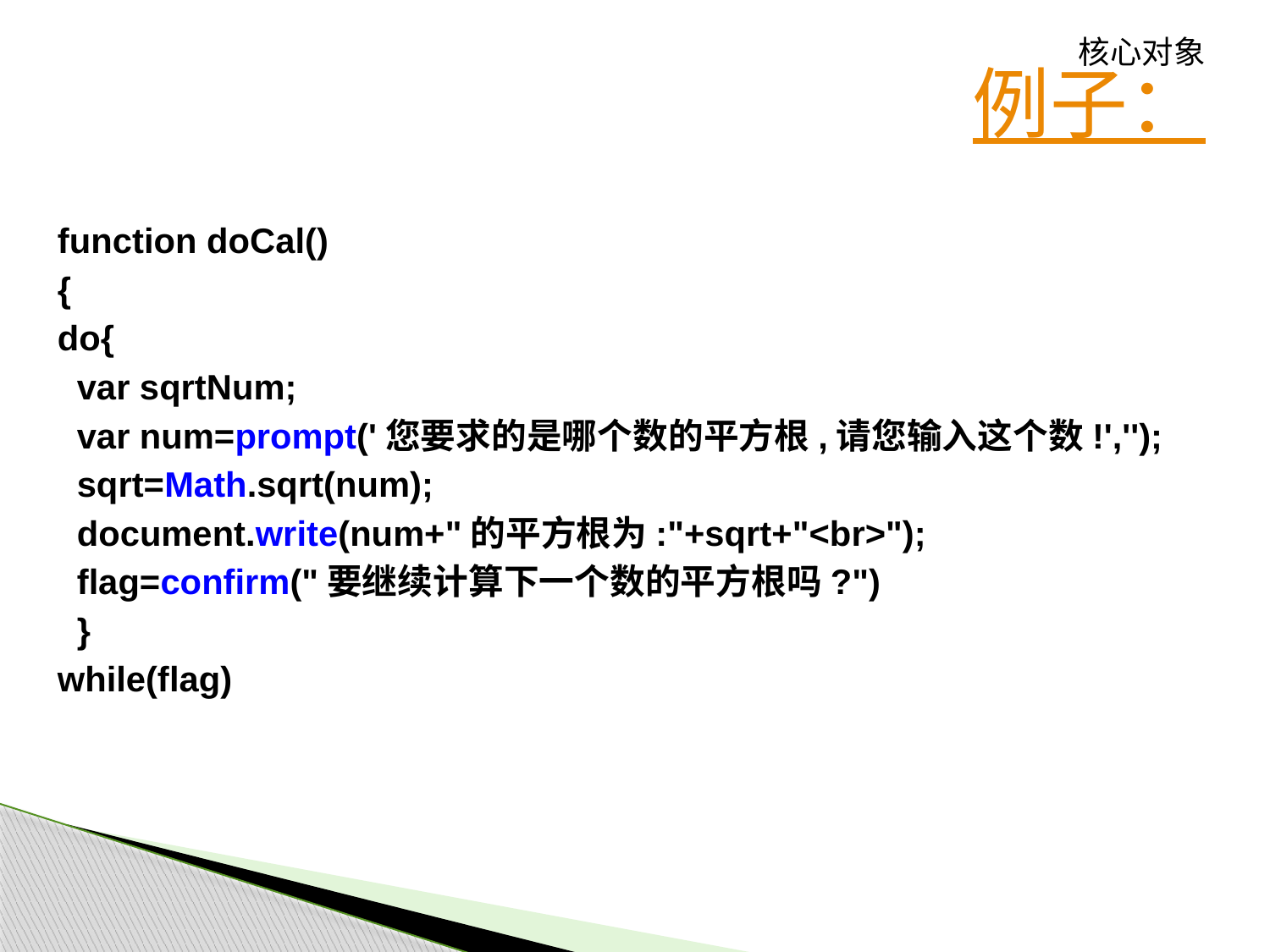

核心对象
例子：
function doCal()
{
do{
  var sqrtNum;
  var num=prompt('您要求的是哪个数的平方根,请您输入这个数!','');
  sqrt=Math.sqrt(num);
  document.write(num+"的平方根为:"+sqrt+"<br>");
  flag=confirm("要继续计算下一个数的平方根吗?")
  }
while(flag)